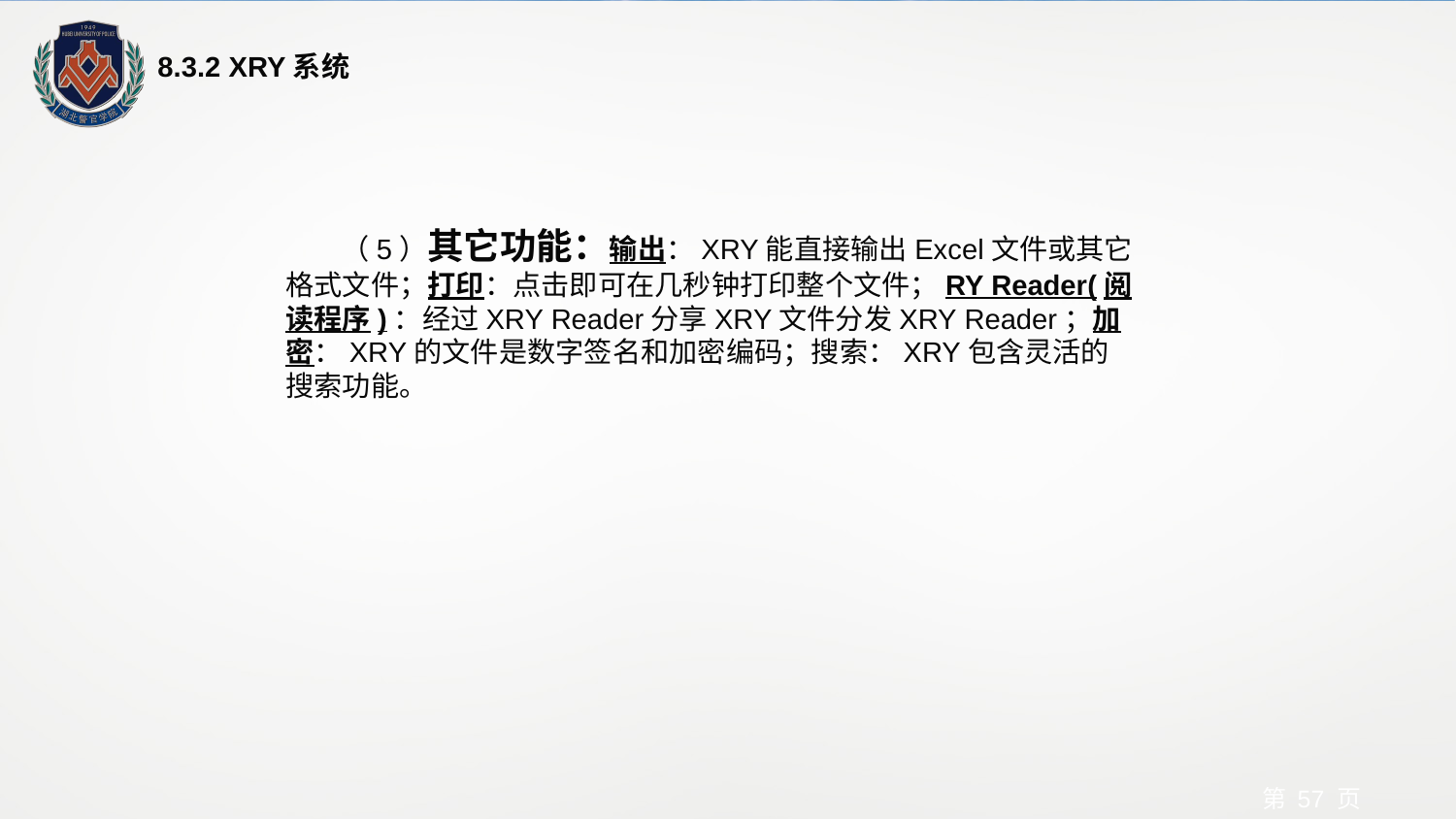

8.3.2 XRY系统
 （5）其它功能：输出：XRY能直接输出Excel文件或其它格式文件；打印：点击即可在几秒钟打印整个文件；RY Reader(阅读程序)：经过XRY Reader分享XRY文件分发XRY Reader；加密：XRY的文件是数字签名和加密编码；搜索：XRY包含灵活的搜索功能。

图9-16 正版软件文件列表机关键文件的属性